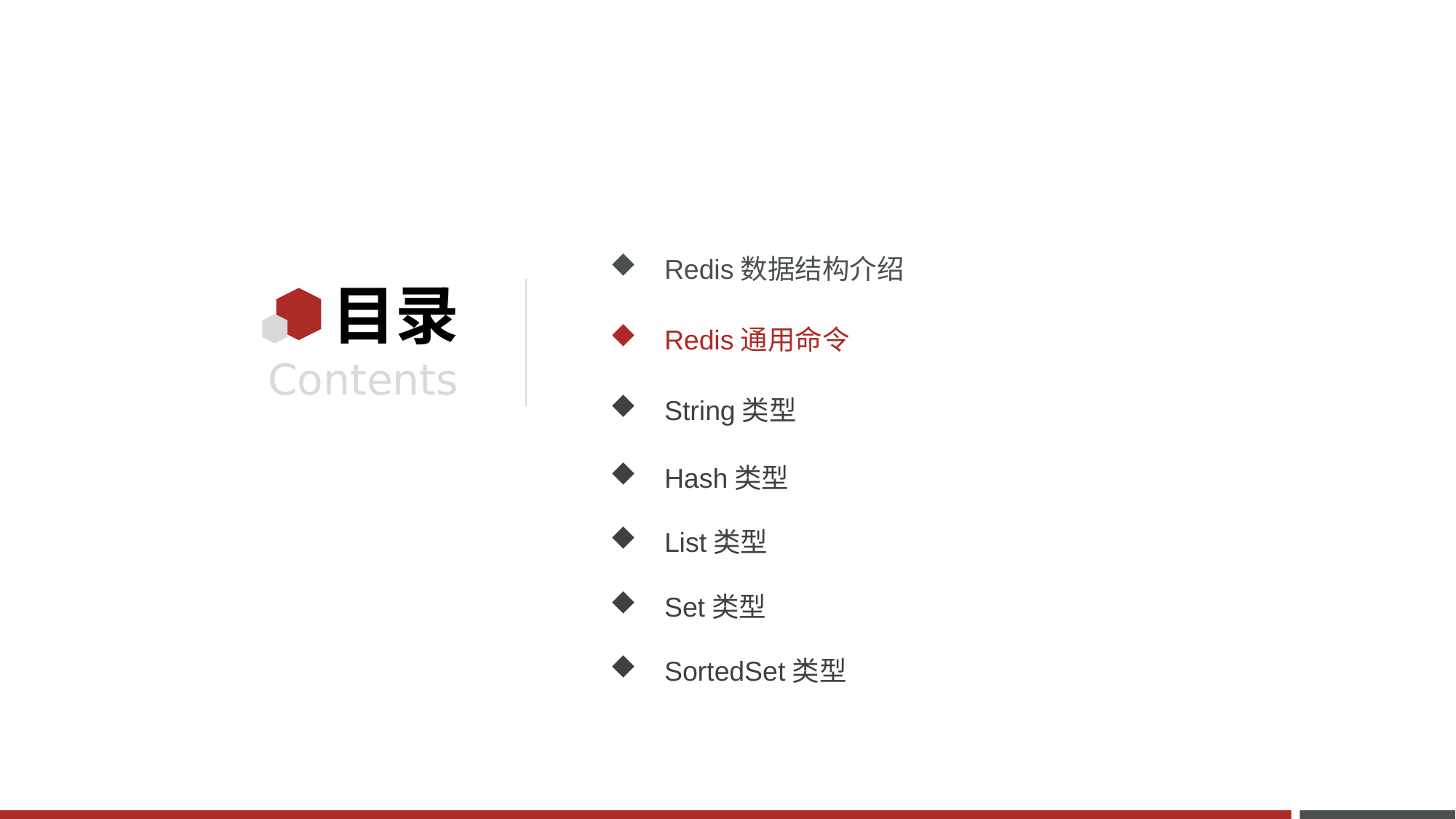

Redis数据结构介绍
Redis通用命令
String类型
Hash类型
List类型
Set类型
SortedSet类型